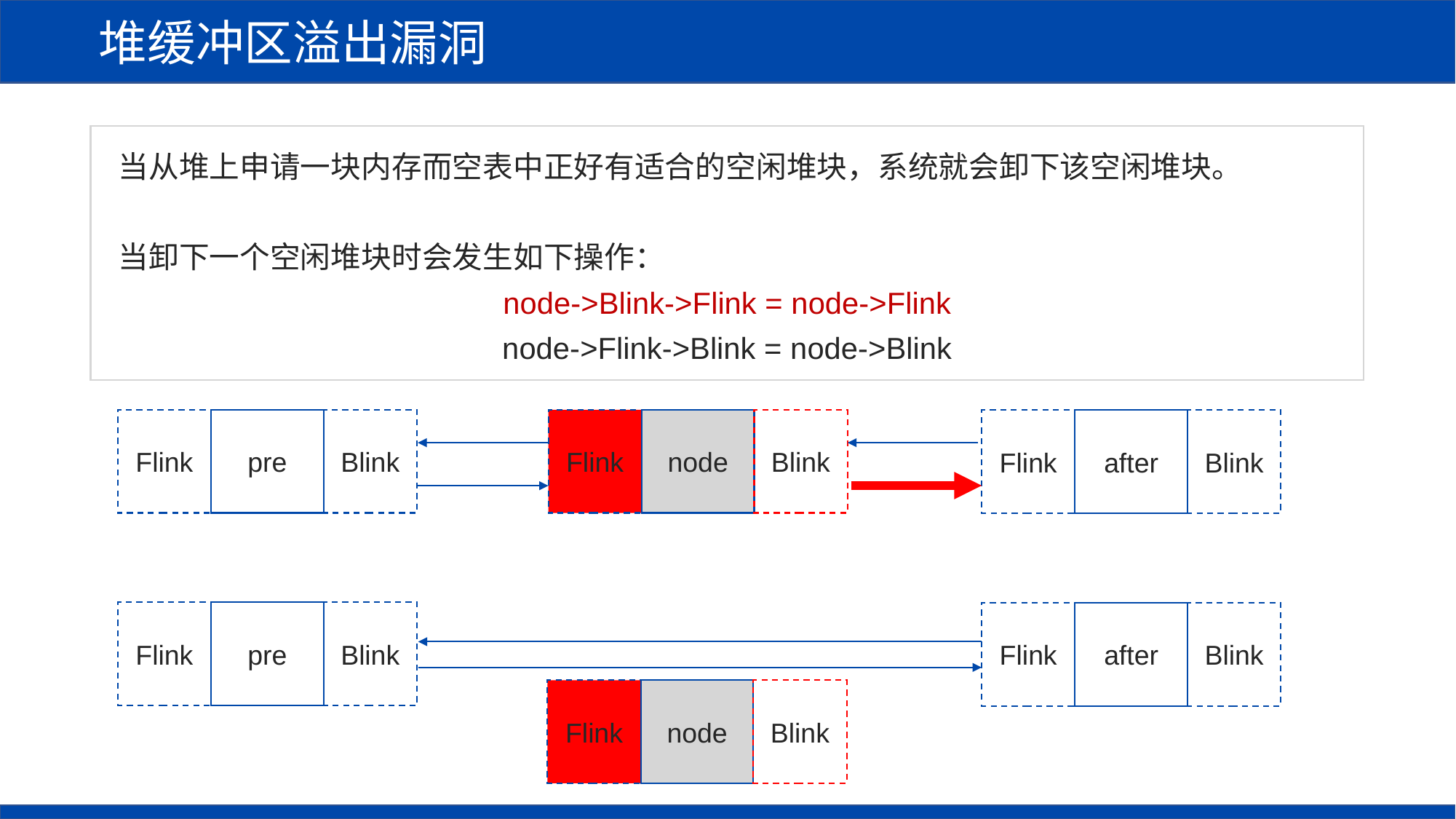

堆缓冲区溢出漏洞

当从堆上申请一块内存而空表中正好有适合的空闲堆块，系统就会卸下该空闲堆块。

当卸下一个空闲堆块时会发生如下操作：
node->Blink->Flink = node->Flink
node->Flink->Blink = node->Blink
Flink
pre
Blink
Flink
node
Blink
Flink
after
Blink
Flink
pre
Blink
Flink
after
Blink
Flink
node
Blink